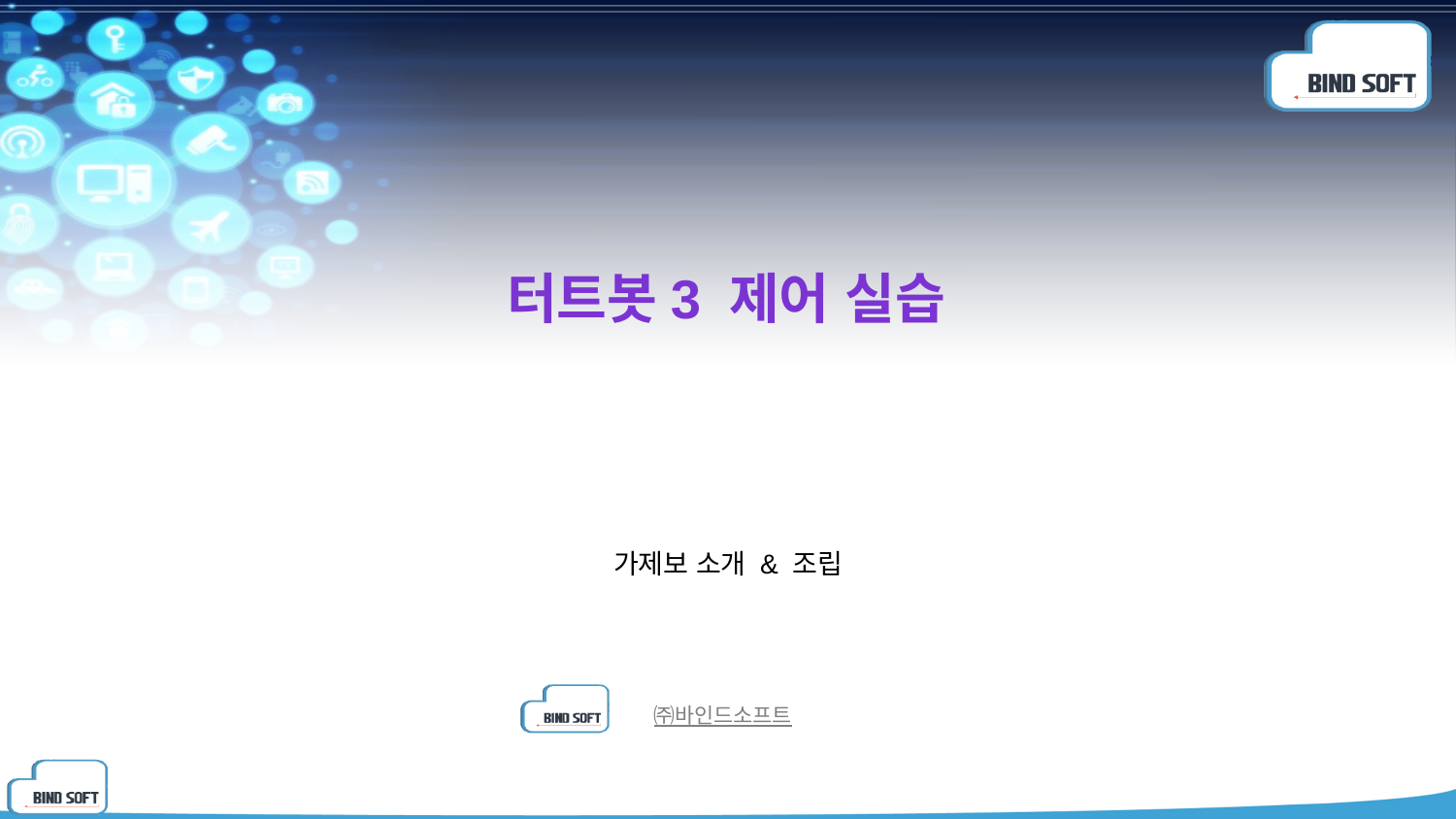

# 터트봇3 제어 실습
가제보 소개 & 조립